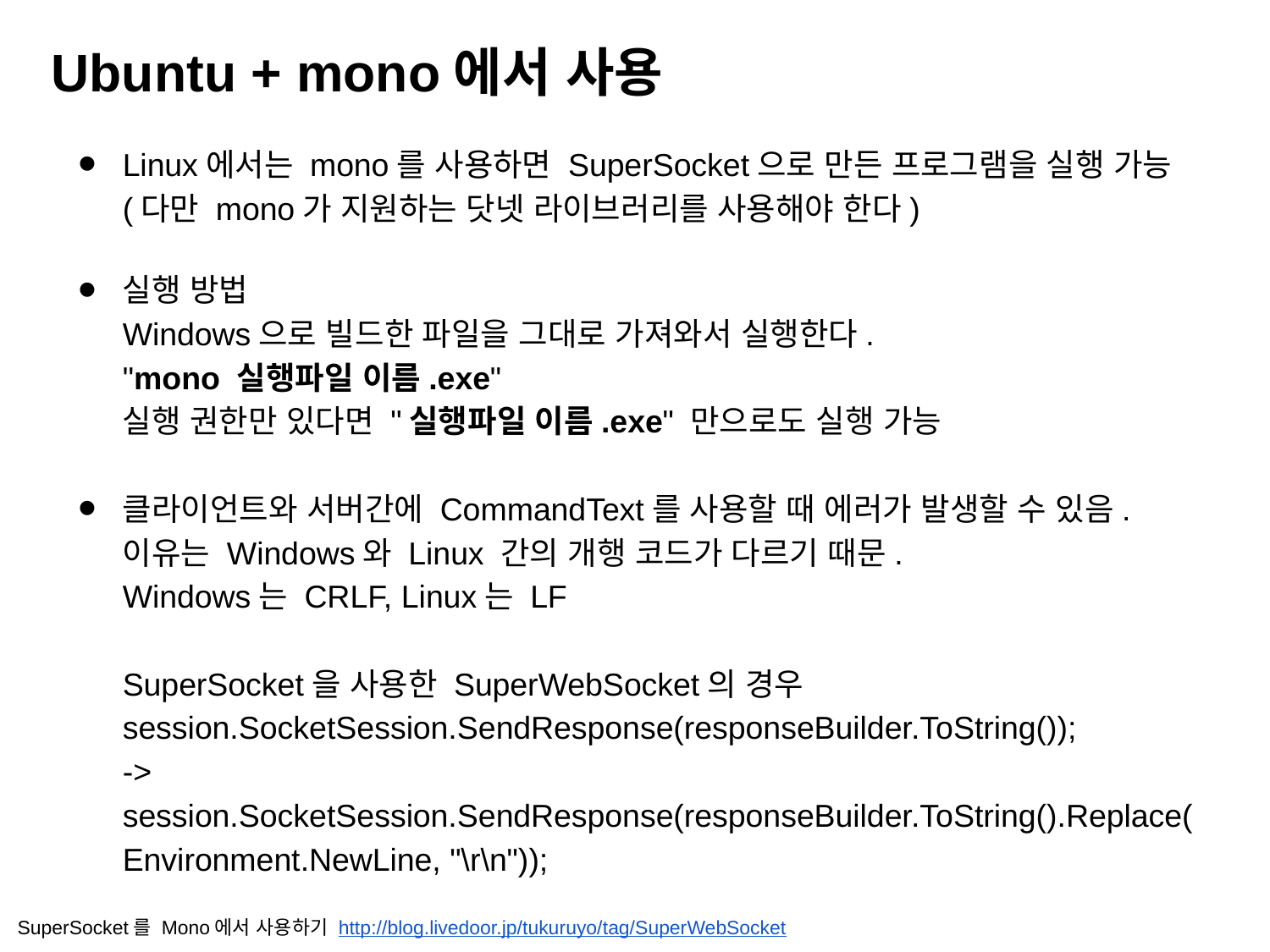

Ubuntu + mono에서 사용
Linux에서는 mono를 사용하면 SuperSocket으로 만든 프로그램을 실행 가능(다만 mono가 지원하는 닷넷 라이브러리를 사용해야 한다)
실행 방법
Windows으로 빌드한 파일을 그대로 가져와서 실행한다.
"mono 실행파일 이름.exe"
실행 권한만 있다면 "실행파일 이름.exe" 만으로도 실행 가능
클라이언트와 서버간에 CommandText를 사용할 때 에러가 발생할 수 있음.
이유는 Windows와 Linux 간의 개행 코드가 다르기 때문.
Windows는 CRLF, Linux는 LF
SuperSocket을 사용한 SuperWebSocket의 경우 session.SocketSession.SendResponse(responseBuilder.ToString());
->
session.SocketSession.SendResponse(responseBuilder.ToString().Replace(Environment.NewLine, "\r\n"));
SuperSocket를 Mono에서 사용하기 http://blog.livedoor.jp/tukuruyo/tag/SuperWebSocket